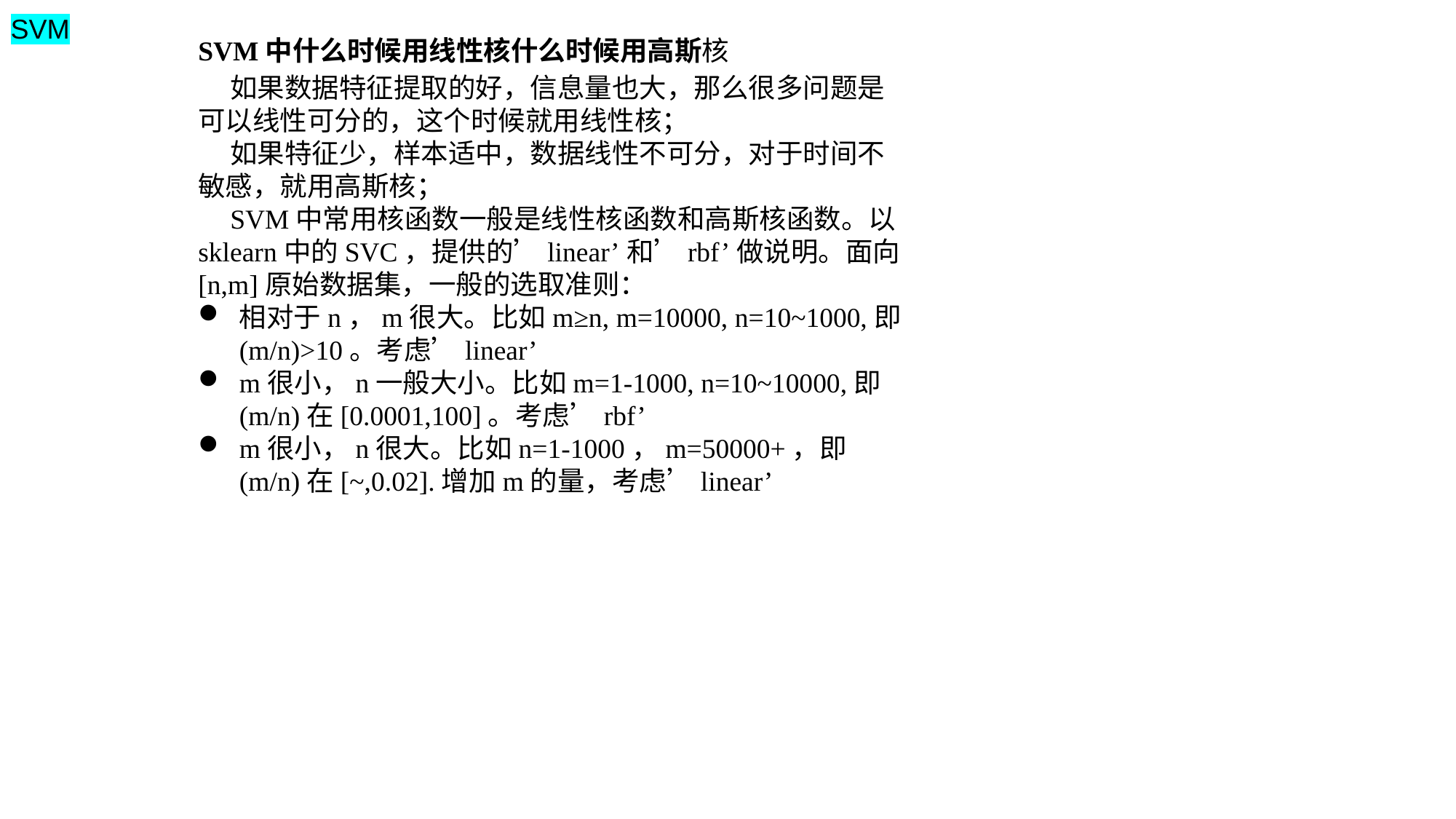

SVM
SVM中什么时候用线性核什么时候用高斯核
如果数据特征提取的好，信息量也大，那么很多问题是可以线性可分的，这个时候就用线性核；
如果特征少，样本适中，数据线性不可分，对于时间不敏感，就用高斯核；
SVM中常用核函数一般是线性核函数和高斯核函数。以sklearn中的SVC，提供的’linear’和’rbf’做说明。面向[n,m]原始数据集，一般的选取准则：
相对于n，m很大。比如m≥n, m=10000, n=10~1000,即(m/n)>10。考虑’linear’
m很小，n一般大小。比如m=1-1000, n=10~10000,即(m/n)在[0.0001,100]。考虑’rbf’
m很小，n很大。比如n=1-1000，m=50000+，即(m/n)在[~,0.02].增加m的量，考虑’linear’